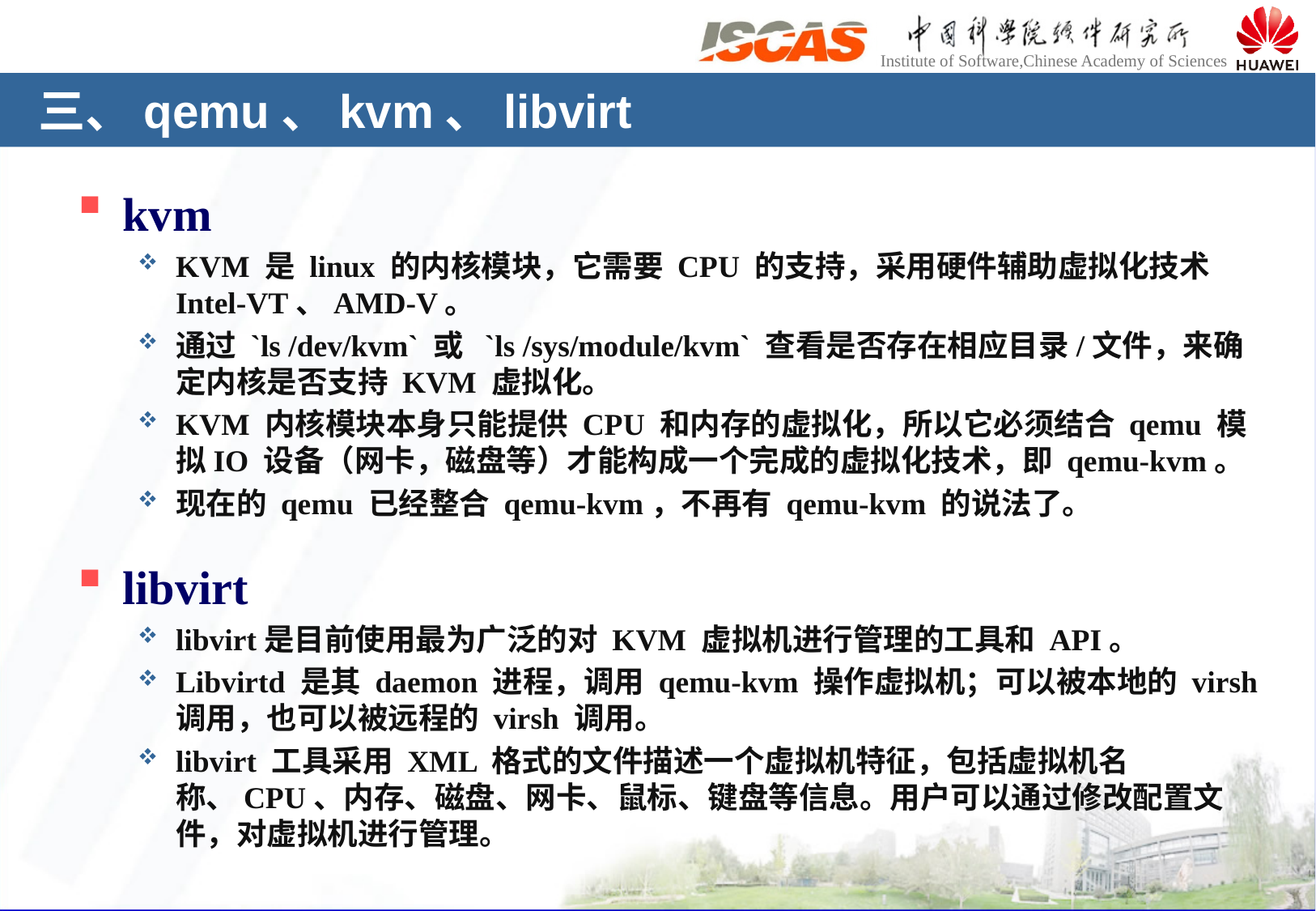

# 三、qemu、kvm、libvirt
kvm
KVM 是 linux 的内核模块，它需要 CPU 的支持，采用硬件辅助虚拟化技术
Intel-VT、AMD-V。
通过 `ls /dev/kvm` 或  `ls /sys/module/kvm` 查看是否存在相应目录/文件，来确定内核是否支持 KVM 虚拟化。
KVM 内核模块本身只能提供 CPU 和内存的虚拟化，所以它必须结合 qemu 模拟IO 设备（网卡，磁盘等）才能构成一个完成的虚拟化技术，即 qemu-kvm。
现在的 qemu 已经整合 qemu-kvm，不再有 qemu-kvm 的说法了。
libvirt
libvirt是目前使用最为广泛的对 KVM 虚拟机进行管理的工具和 API。
Libvirtd 是其 daemon 进程，调用 qemu-kvm 操作虚拟机；可以被本地的 virsh 调用，也可以被远程的 virsh 调用。
libvirt 工具采用 XML 格式的文件描述一个虚拟机特征，包括虚拟机名称、CPU、内存、磁盘、网卡、鼠标、键盘等信息。用户可以通过修改配置文件，对虚拟机进行管理。